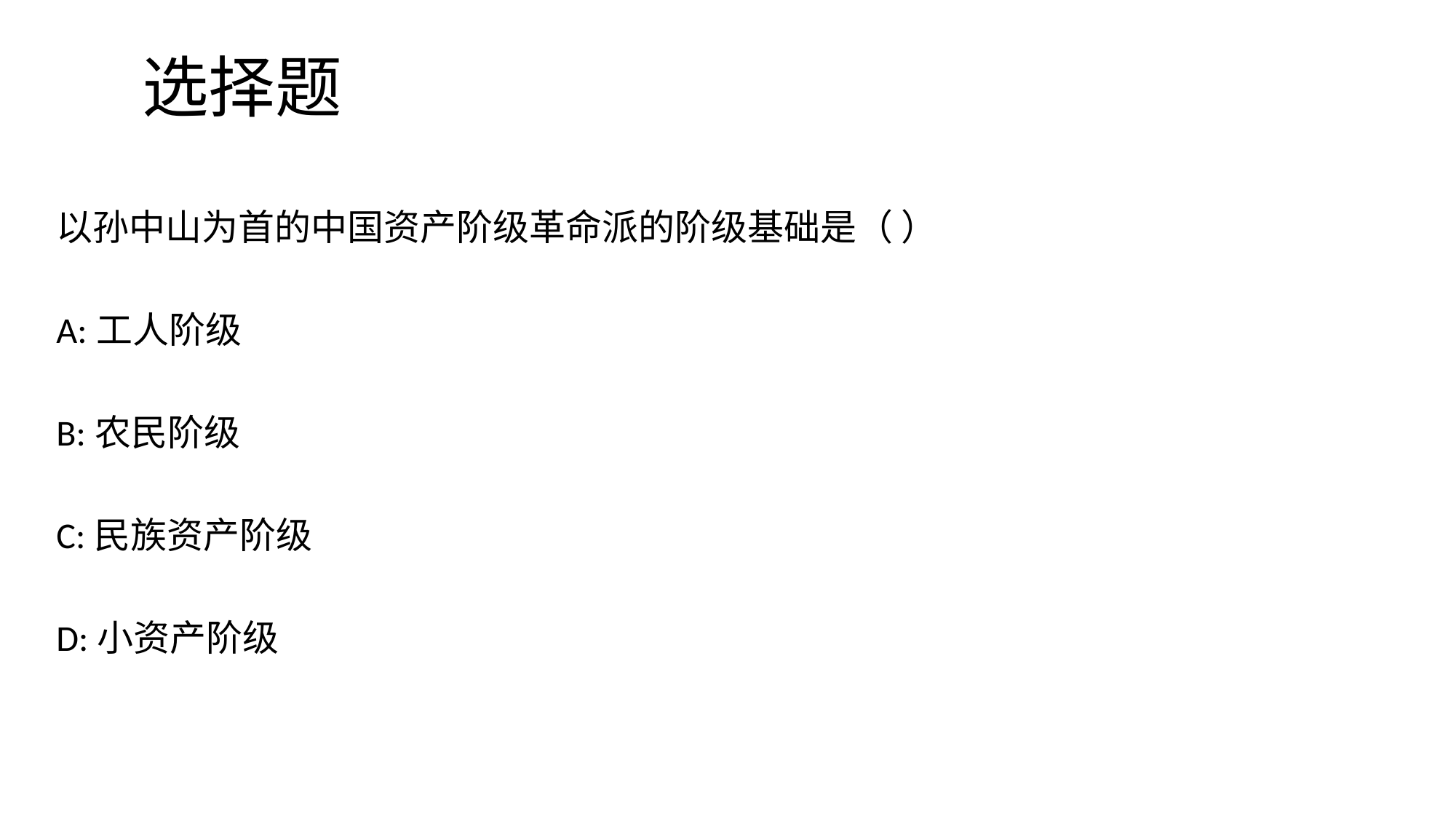

# 选择题
以孙中山为首的中国资产阶级革命派的阶级基础是（ ）
A:工人阶级
B:农民阶级
C:民族资产阶级
D:小资产阶级